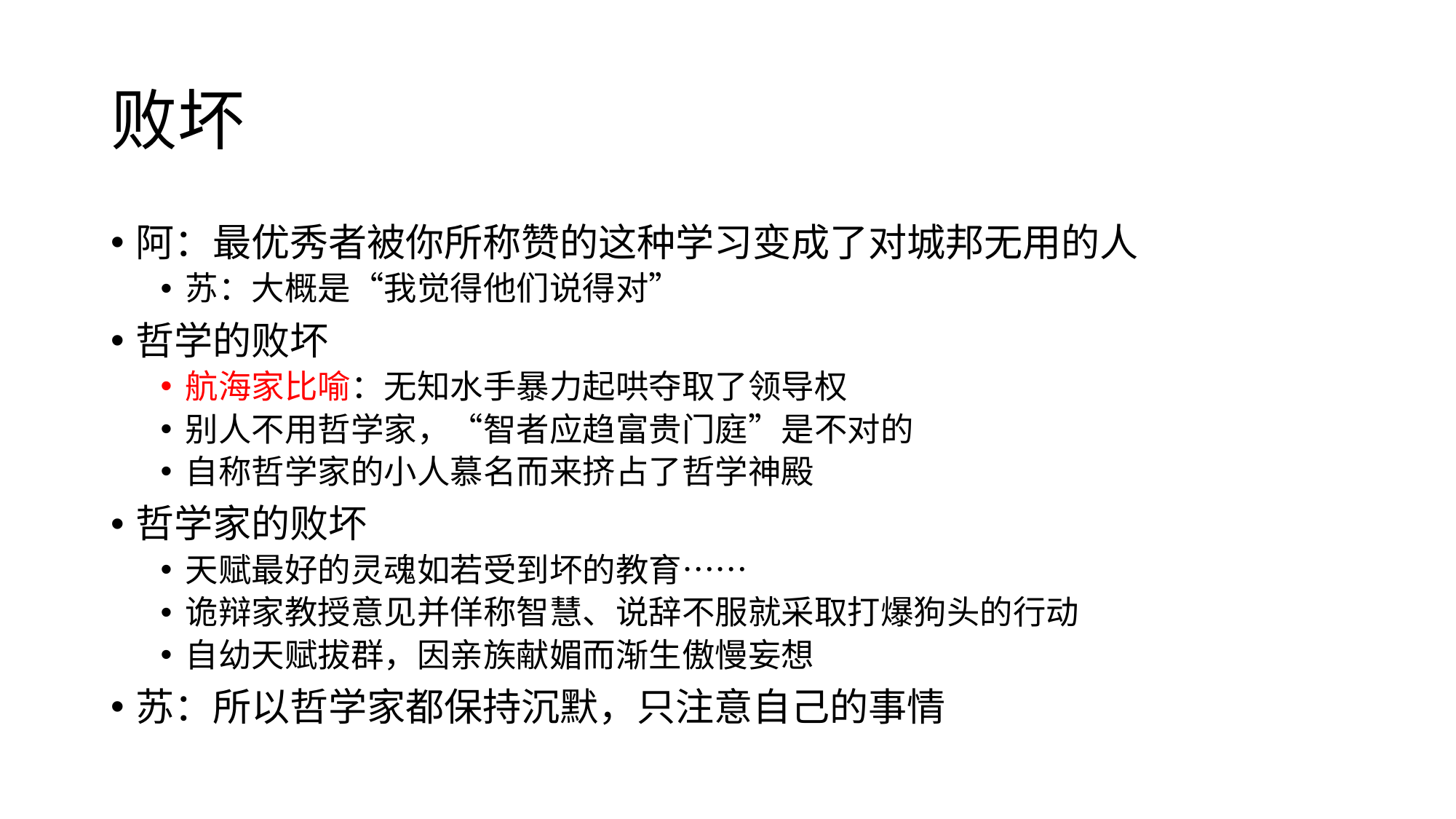

# 败坏
阿：最优秀者被你所称赞的这种学习变成了对城邦无用的人
苏：大概是“我觉得他们说得对”
哲学的败坏
航海家比喻：无知水手暴力起哄夺取了领导权
别人不用哲学家，“智者应趋富贵门庭”是不对的
自称哲学家的小人慕名而来挤占了哲学神殿
哲学家的败坏
天赋最好的灵魂如若受到坏的教育……
诡辩家教授意见并佯称智慧、说辞不服就采取打爆狗头的行动
自幼天赋拔群，因亲族献媚而渐生傲慢妄想
苏：所以哲学家都保持沉默，只注意自己的事情